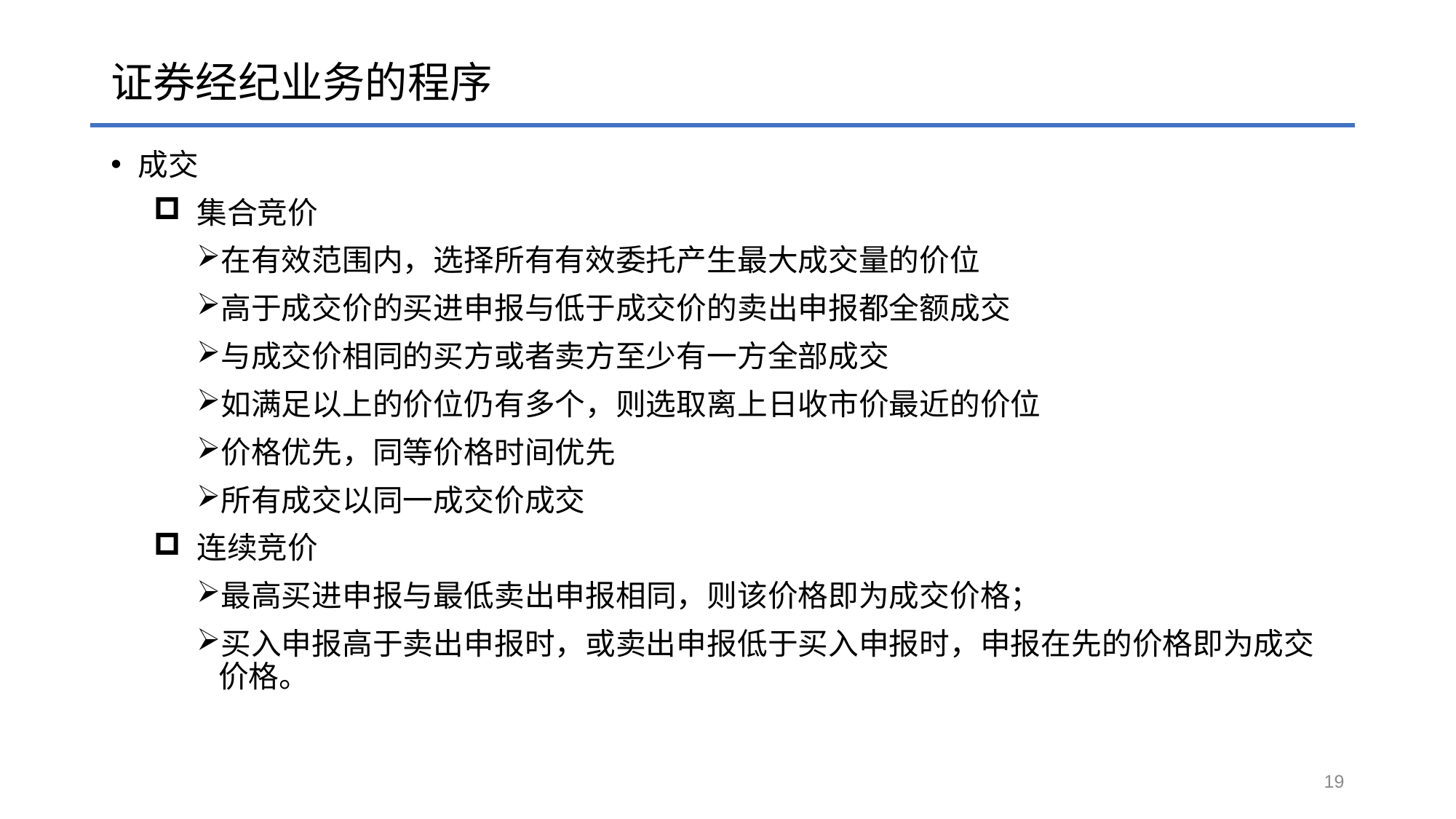

# 证券经纪业务的程序
成交
集合竞价
在有效范围内，选择所有有效委托产生最大成交量的价位
高于成交价的买进申报与低于成交价的卖出申报都全额成交
与成交价相同的买方或者卖方至少有一方全部成交
如满足以上的价位仍有多个，则选取离上日收市价最近的价位
价格优先，同等价格时间优先
所有成交以同一成交价成交
连续竞价
最高买进申报与最低卖出申报相同，则该价格即为成交价格；
买入申报高于卖出申报时，或卖出申报低于买入申报时，申报在先的价格即为成交价格。
19